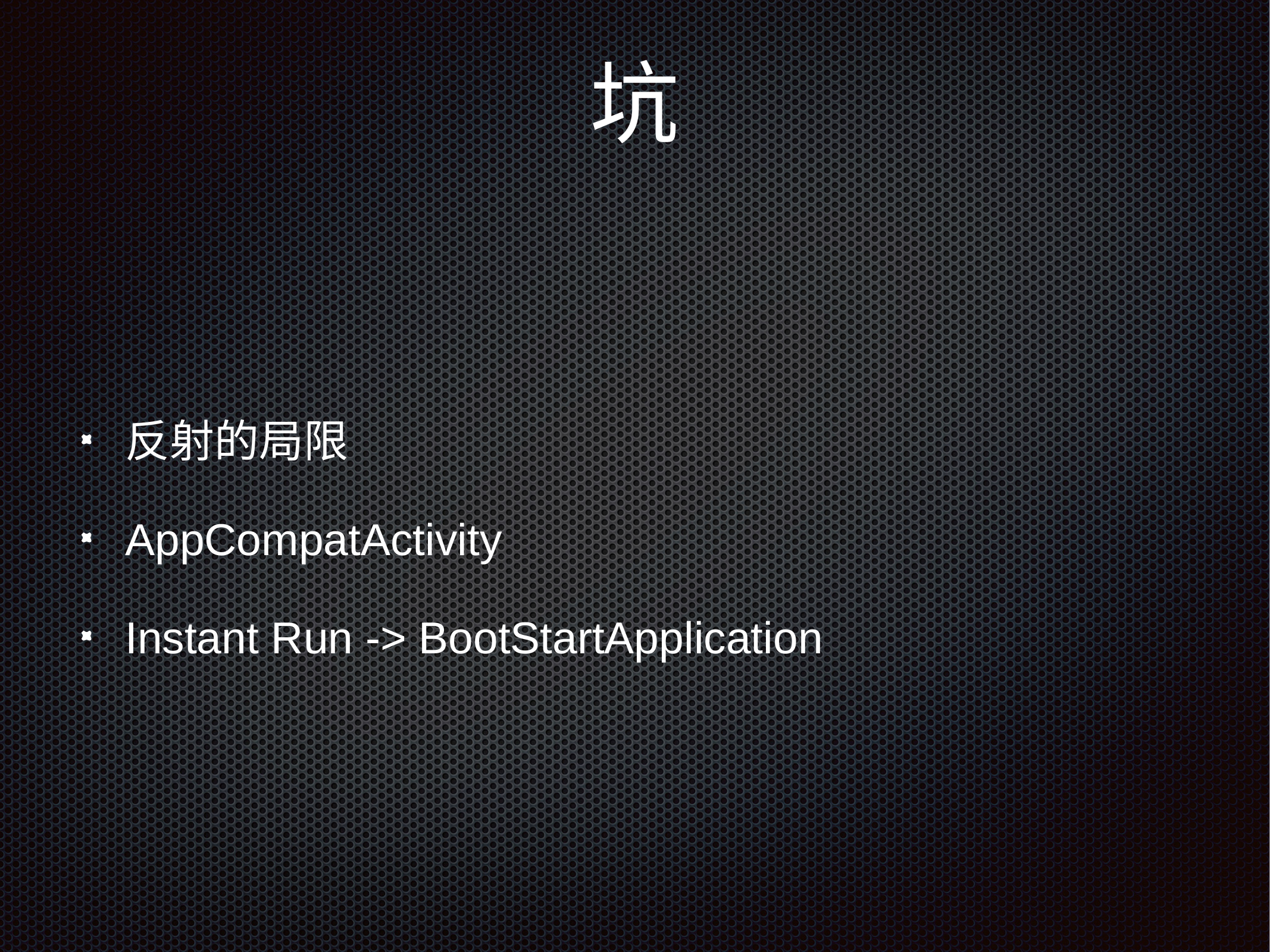

24
坑
反射的局限
AppCompatActivity
Instant Run -> BootStartApplication